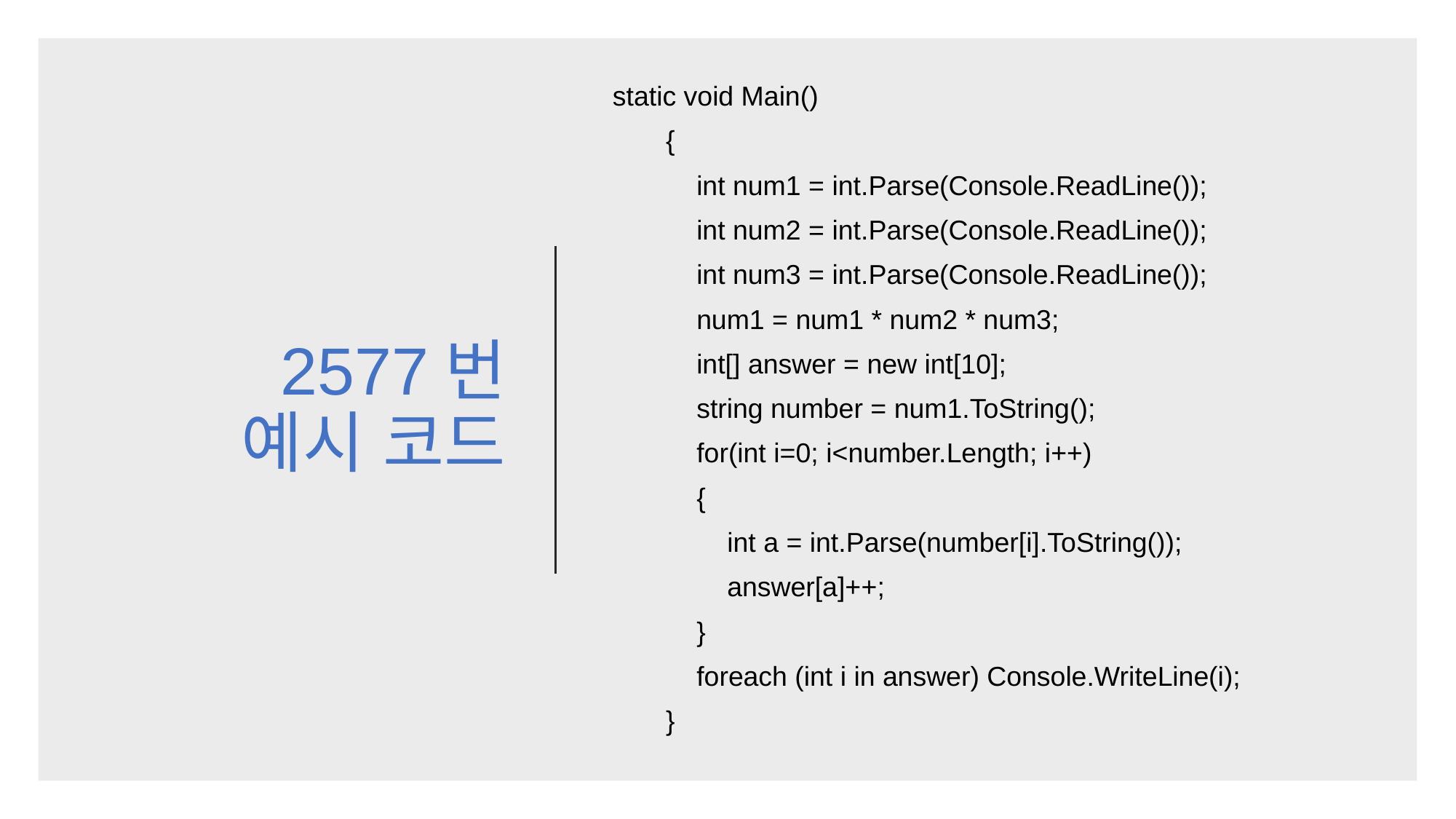

static void Main()
        {
            int num1 = int.Parse(Console.ReadLine());
            int num2 = int.Parse(Console.ReadLine());
            int num3 = int.Parse(Console.ReadLine());
            num1 = num1 * num2 * num3;
            int[] answer = new int[10];
            string number = num1.ToString();
            for(int i=0; i<number.Length; i++)
            {
                int a = int.Parse(number[i].ToString());
                answer[a]++;
            }
            foreach (int i in answer) Console.WriteLine(i);
        }

# 2577번 예시 코드